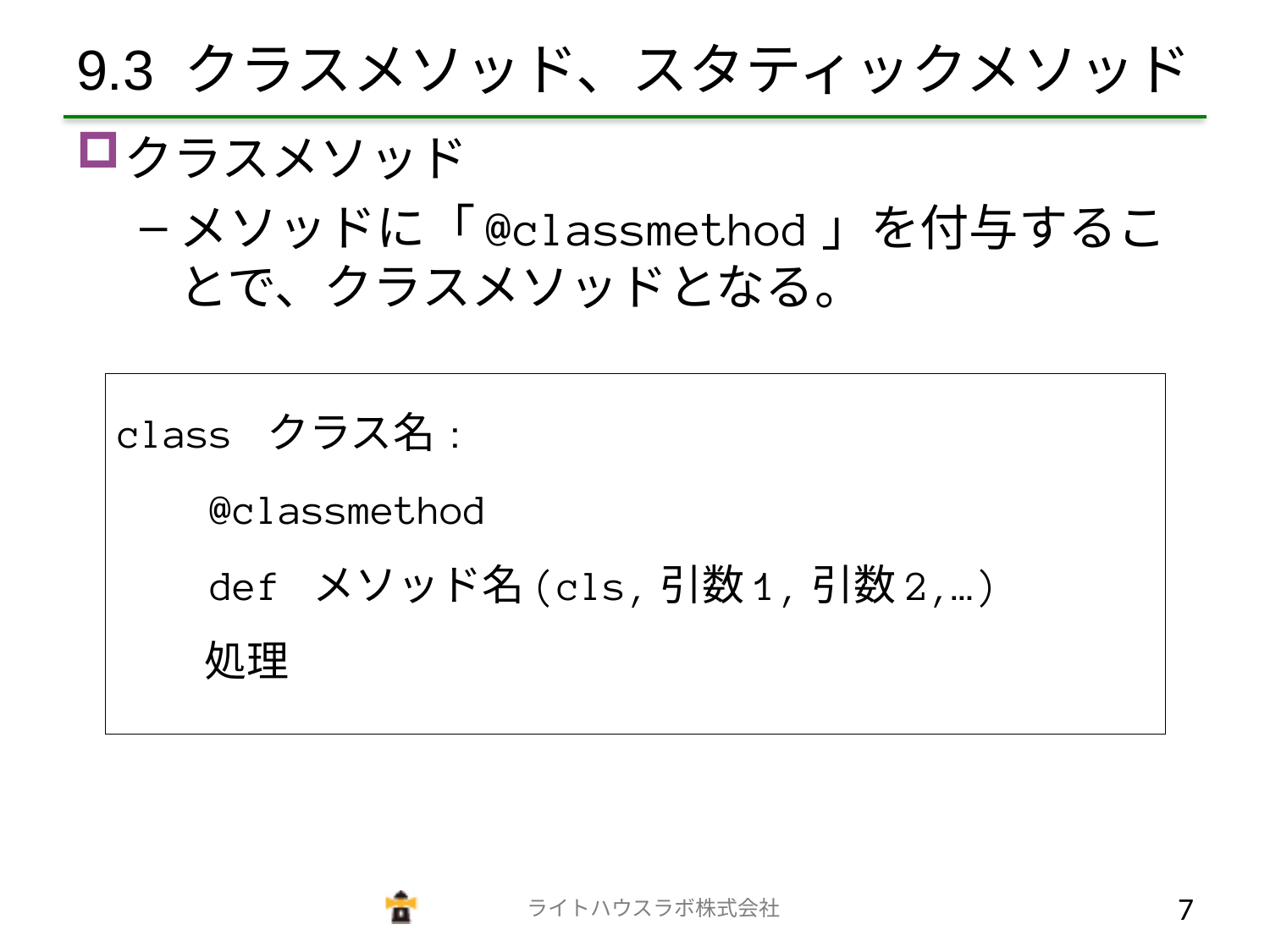

# 9.3 クラスメソッド、スタティックメソッド
クラスメソッド
メソッドに「@classmethod」を付与することで、クラスメソッドとなる。

class クラス名:
    @classmethod
    def メソッド名(cls,引数1,引数2,…)
        処理
　　　　　　　　　　　　　ライトハウスラボ株式会社
7